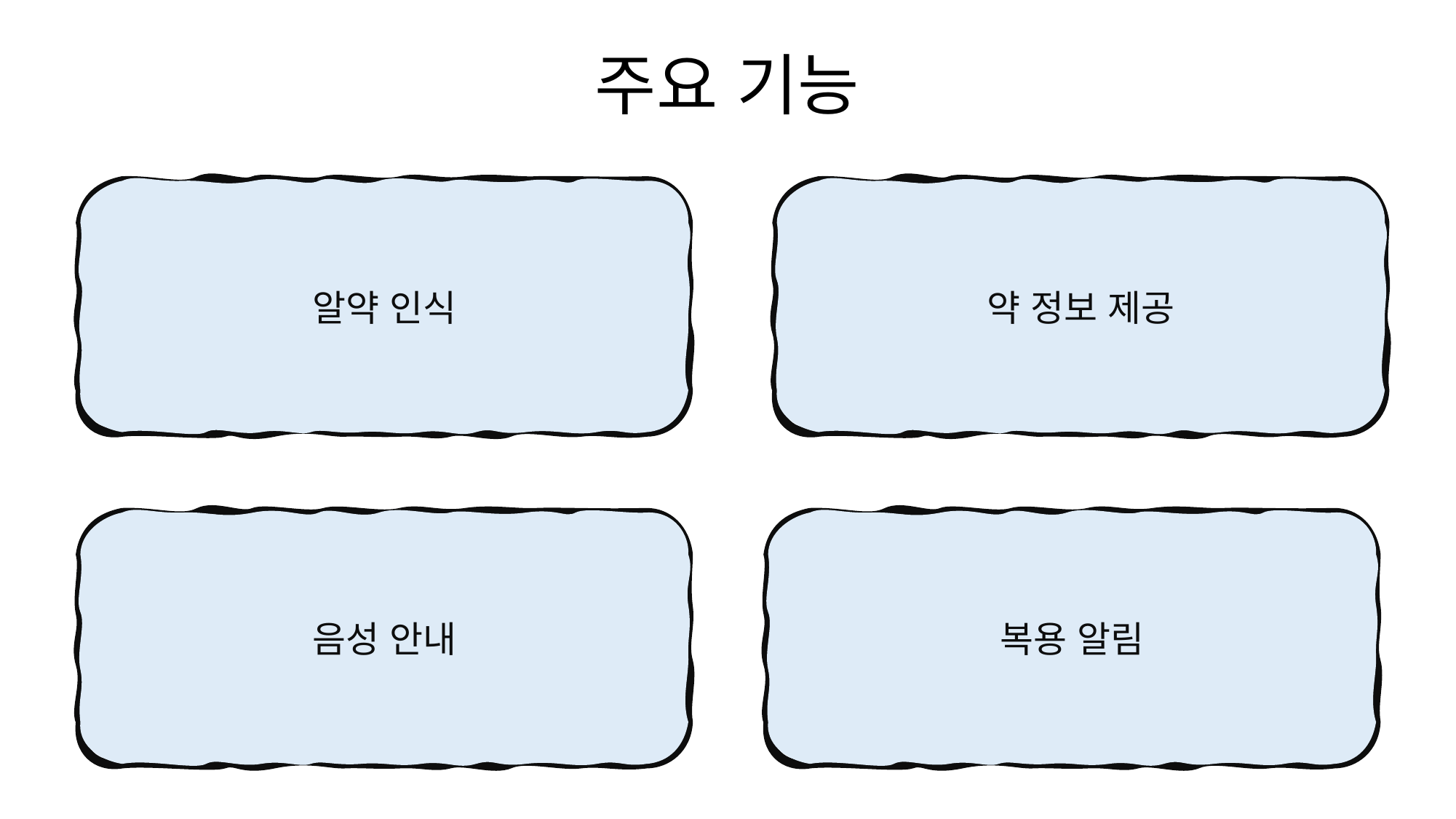

주요 기능
약 정보 제공
알약 인식
음성 안내
복용 알림